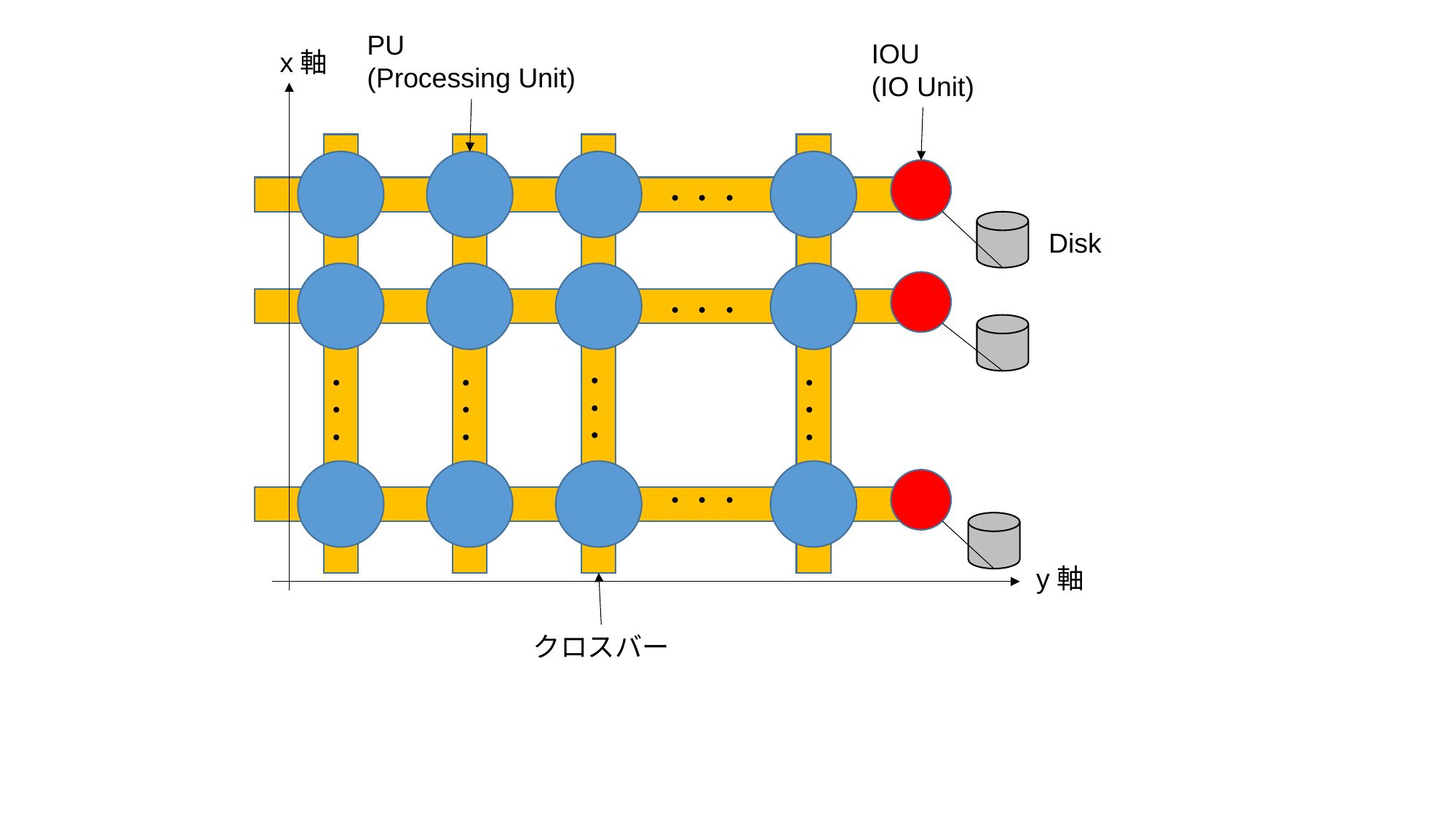

PU
(Processing Unit)
IOU
(IO Unit)
x軸

・・・

Disk

・・・

・・・
・・・
・・・
・・・

・・・

y軸
クロスバー